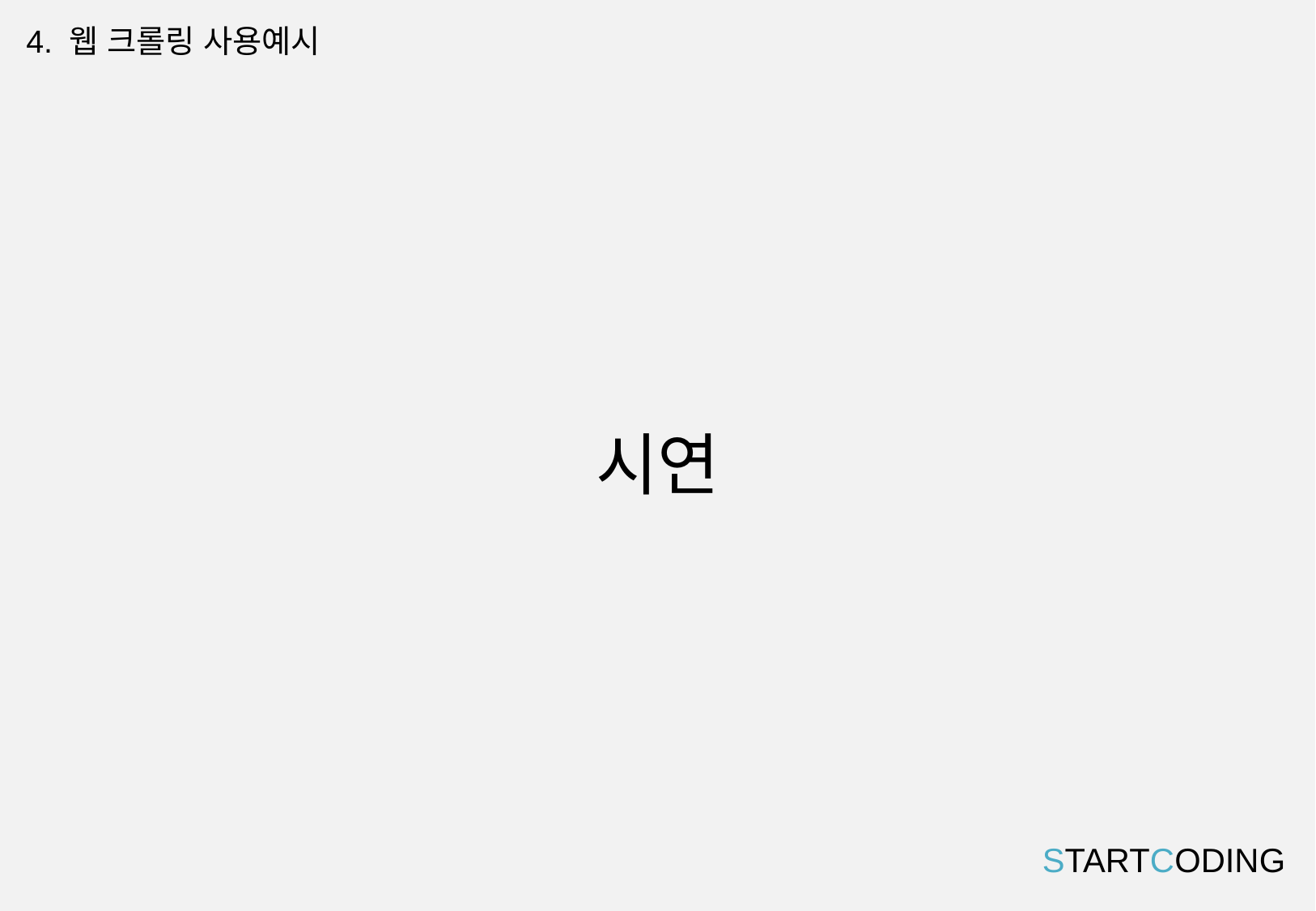

4. 웹 크롤링 사용예시

# 시연
STARTCODING